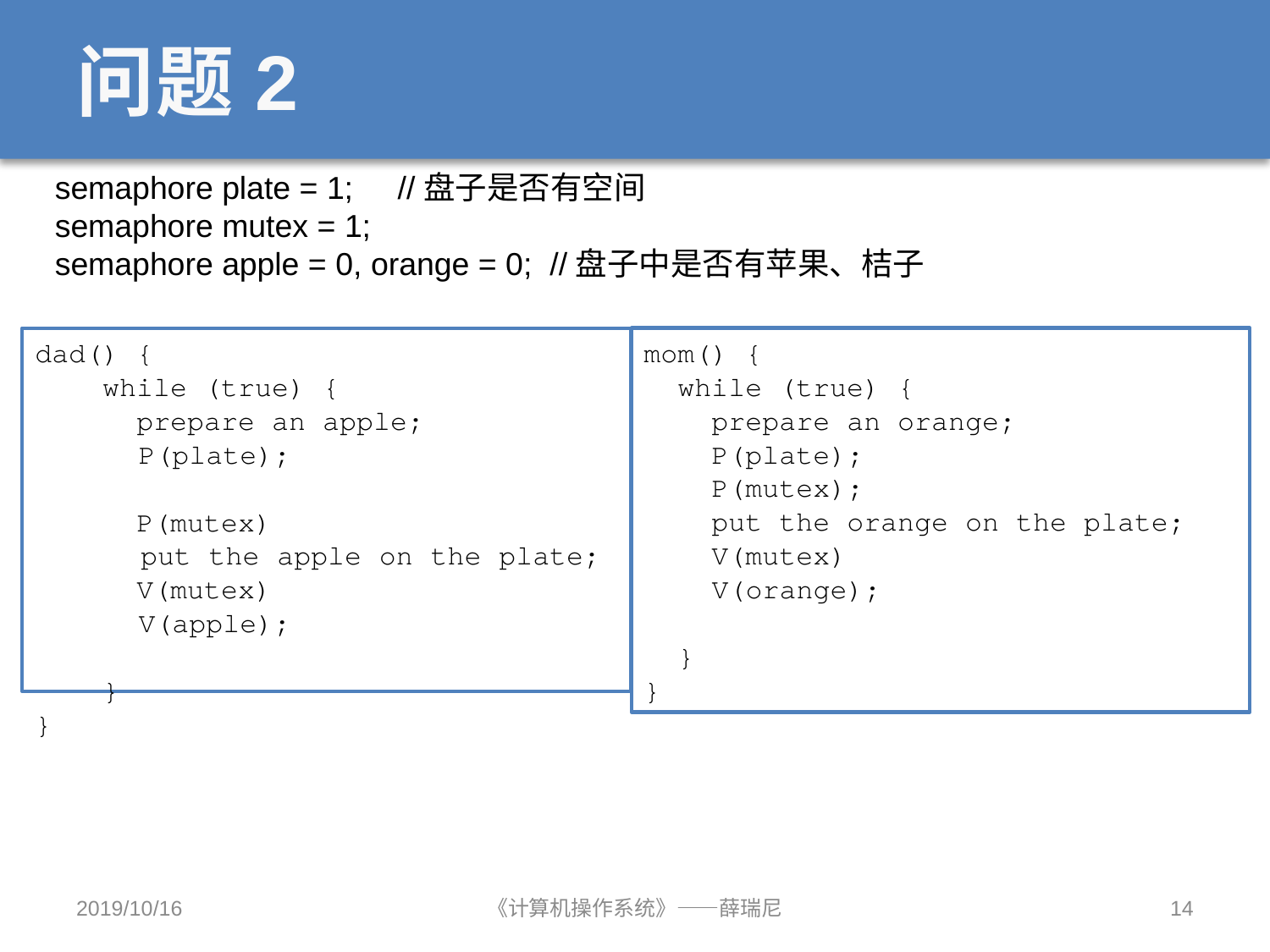

# 问题2
semaphore plate = 1;     //盘子是否有空间
semaphore mutex = 1;
semaphore apple = 0, orange = 0;  //盘子中是否有苹果、桔子
dad() {
    while (true) {
      prepare an apple;
      P(plate);
      P(mutex)
      put the apple on the plate;
      V(mutex)
      V(apple);
    }
}
mom() {
  while (true) {
    prepare an orange;
    P(plate);
    P(mutex);
    put the orange on the plate;
    V(mutex)
    V(orange);
  }
}
2019/10/16
《计算机操作系统》——薛瑞尼
14